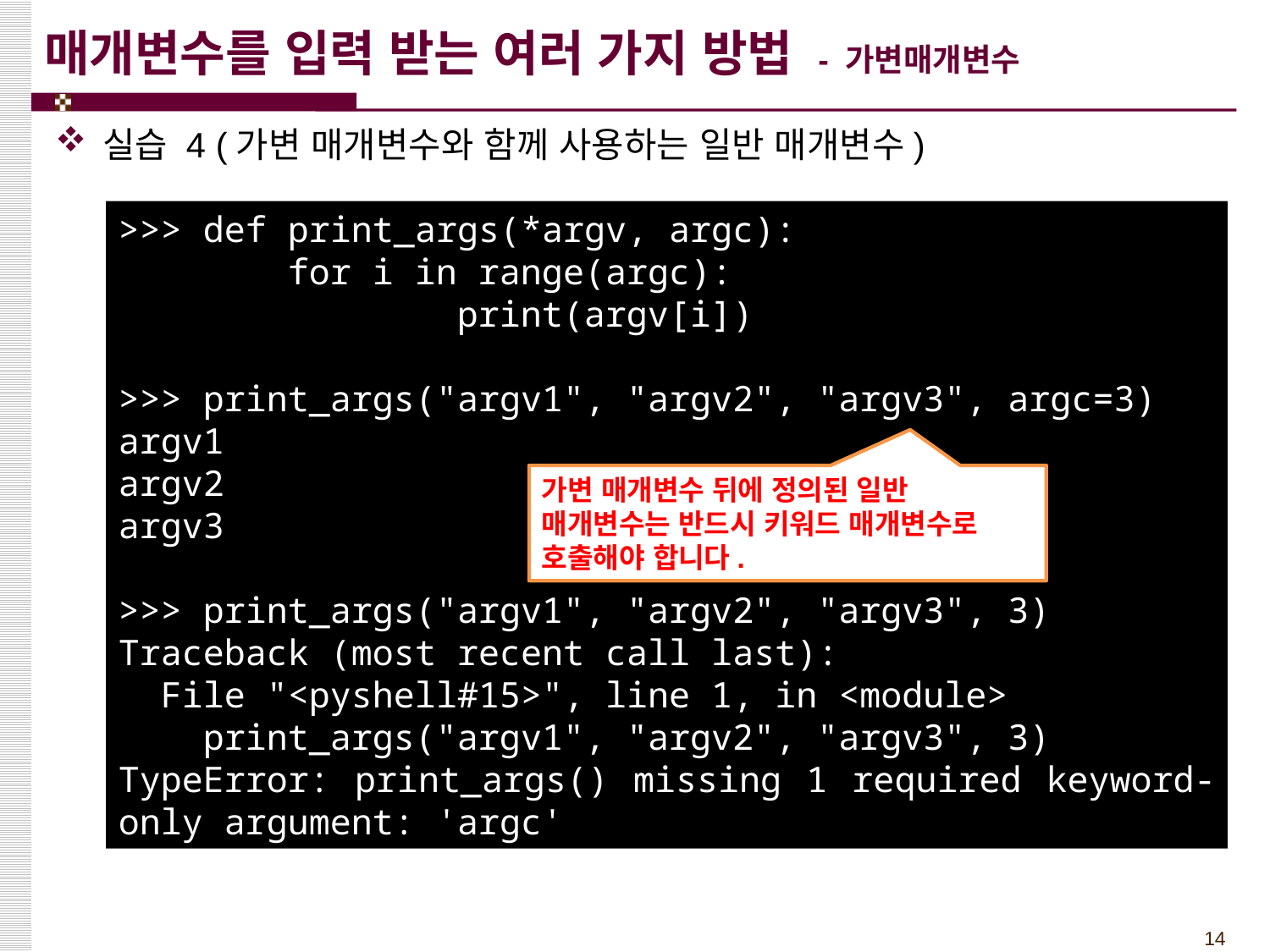

# 매개변수를 입력 받는 여러 가지 방법 - 가변매개변수
실습 4 (가변 매개변수와 함께 사용하는 일반 매개변수)
>>> def print_args(*argv, argc):
        for i in range(argc):
                print(argv[i])

>>> print_args("argv1", "argv2", "argv3", argc=3)
argv1
argv2
argv3

>>> print_args("argv1", "argv2", "argv3", 3)
Traceback (most recent call last):
  File "<pyshell#15>", line 1, in <module>
    print_args("argv1", "argv2", "argv3", 3)
TypeError: print_args() missing 1 required keyword-only argument: 'argc'
가변 매개변수 뒤에 정의된 일반 매개변수는 반드시 키워드 매개변수로 호출해야 합니다.